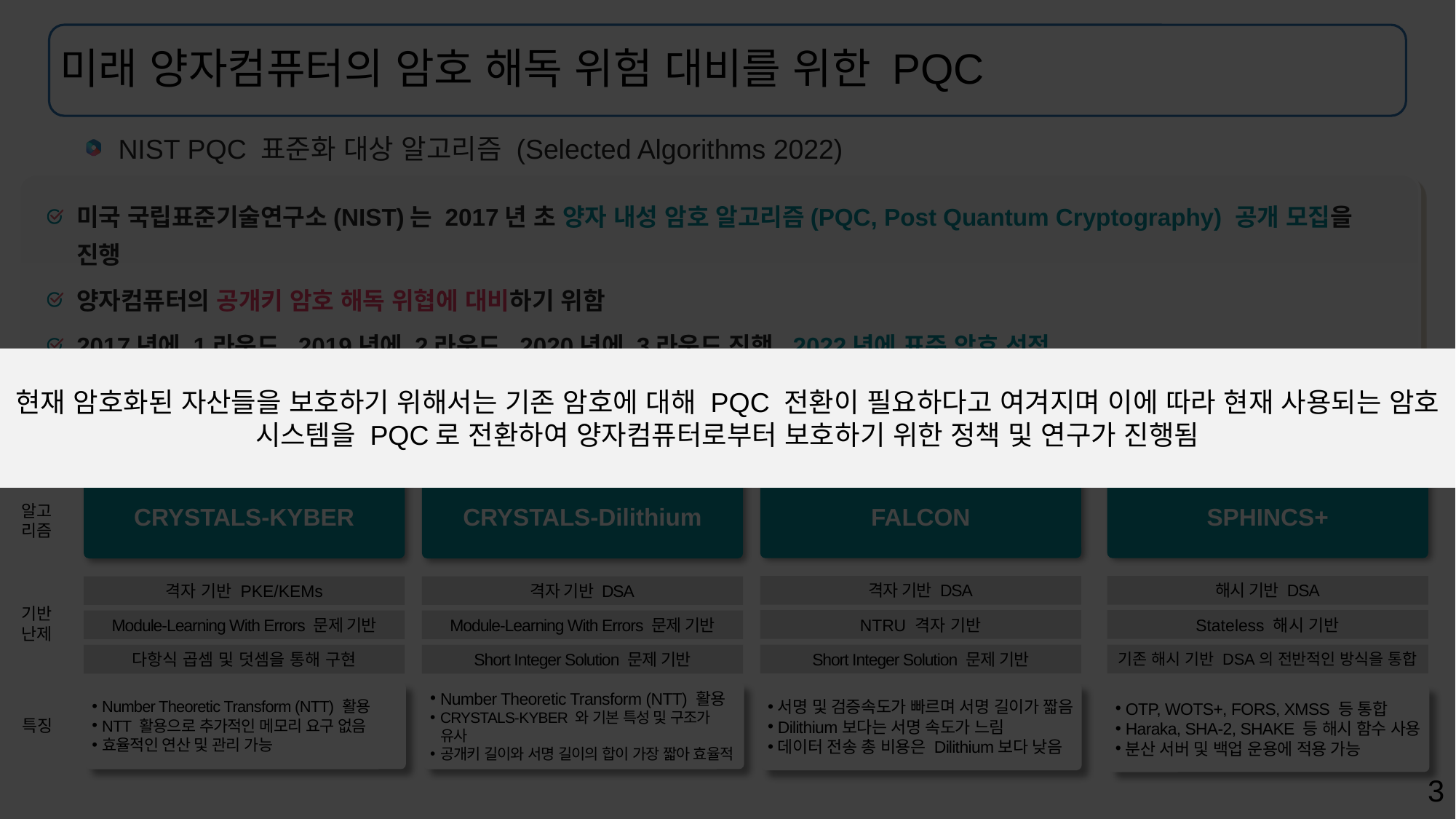

# 미래 양자컴퓨터의 암호 해독 위험 대비를 위한 PQC
NIST PQC 표준화 대상 알고리즘 (Selected Algorithms 2022)

미국 국립표준기술연구소(NIST)는 2017년 초 양자 내성 암호 알고리즘(PQC, Post Quantum Cryptography) 공개 모집을 진행
양자컴퓨터의 공개키 암호 해독 위협에 대비하기 위함
2017년에 1라운드, 2019년에 2라운드, 2020년에 3라운드 진행, 2022년에 표준 암호 선정
다양한 환경에서 여러 유형의 안전성과 효율성을 갖춘 PQC 표준 후보군 제정
1개의 PKE/KEMs, 3개의 DSA가 표준으로 선정
현재 암호화된 자산들을 보호하기 위해서는 기존 암호에 대해 PQC 전환이 필요하다고 여겨지며 이에 따라 현재 사용되는 암호 시스템을 PQC로 전환하여 양자컴퓨터로부터 보호하기 위한 정책 및 연구가 진행됨
알고리즘
FALCON
SPHINCS+
CRYSTALS-KYBER
CRYSTALS-Dilithium
기반 난제
격자 기반 DSA
해시 기반 DSA
격자 기반 PKE/KEMs
격자 기반 DSA
NTRU 격자 기반
Stateless 해시 기반
Module-Learning With Errors 문제 기반
Module-Learning With Errors 문제 기반
Short Integer Solution 문제 기반
기존 해시 기반 DSA의 전반적인 방식을 통합
다항식 곱셈 및 덧셈을 통해 구현
Short Integer Solution 문제 기반
Number Theoretic Transform (NTT) 활용
CRYSTALS-KYBER 와 기본 특성 및 구조가 유사
공개키 길이와 서명 길이의 합이 가장 짧아 효율적
특징
Number Theoretic Transform (NTT) 활용
NTT 활용으로 추가적인 메모리 요구 없음
효율적인 연산 및 관리 가능
서명 및 검증속도가 빠르며 서명 길이가 짧음
Dilithium보다는 서명 속도가 느림
데이터 전송 총 비용은 Dilithium보다 낮음
OTP, WOTS+, FORS, XMSS 등 통합
Haraka, SHA-2, SHAKE 등 해시 함수 사용
분산 서버 및 백업 운용에 적용 가능